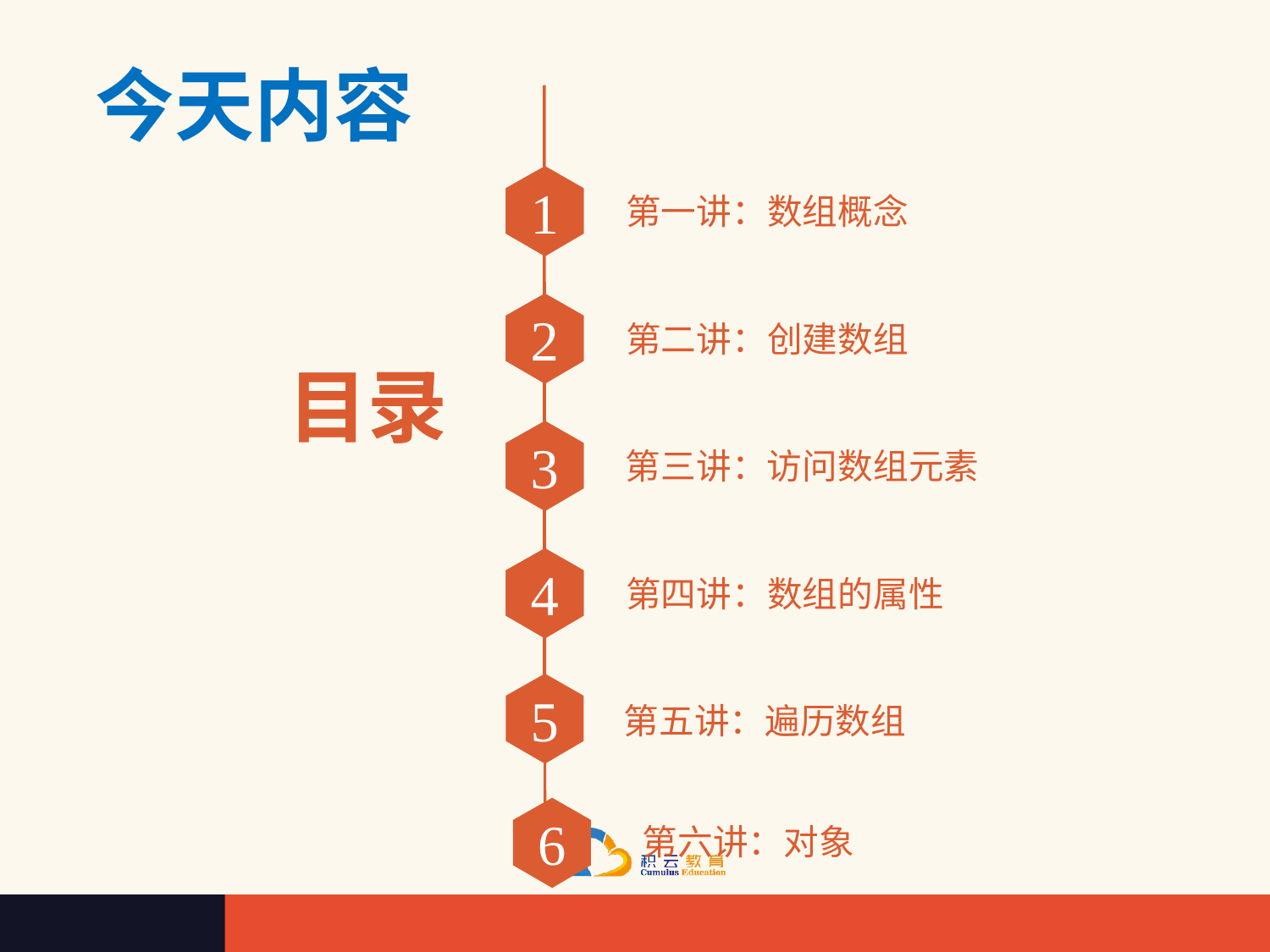

今天内容
1
第一讲：数组概念
2
第二讲：创建数组
目录
3
第三讲：访问数组元素
4
第四讲：数组的属性
5
第五讲：遍历数组
6
第六讲：对象